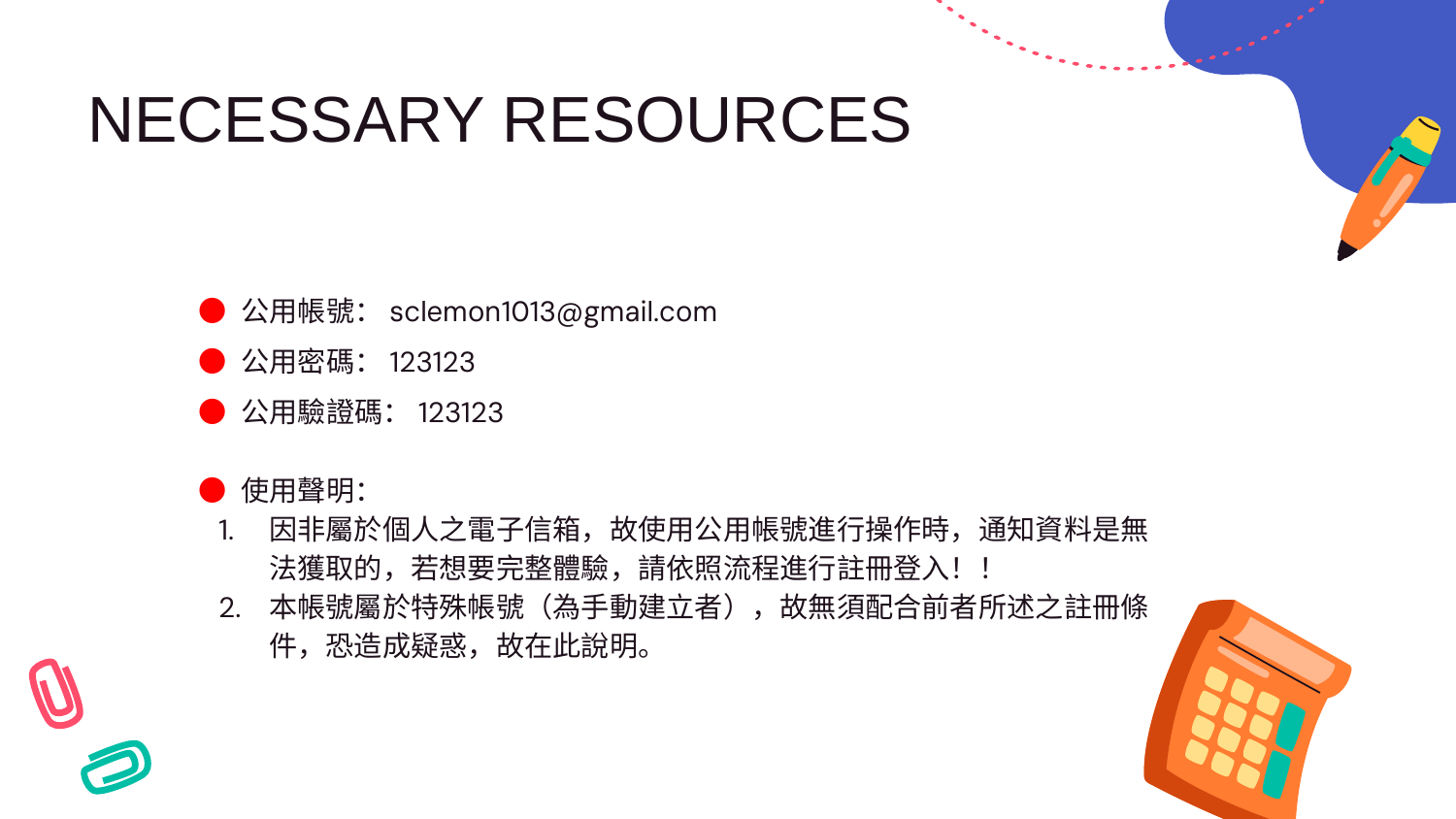

# NECESSARY RESOURCES
● 公用帳號：sclemon1013@gmail.com
● 公用密碼：123123
● 公用驗證碼：123123

● 使用聲明：
因非屬於個人之電子信箱，故使用公用帳號進行操作時，通知資料是無法獲取的，若想要完整體驗，請依照流程進行註冊登入！！
本帳號屬於特殊帳號（為手動建立者），故無須配合前者所述之註冊條件，恐造成疑惑，故在此說明。